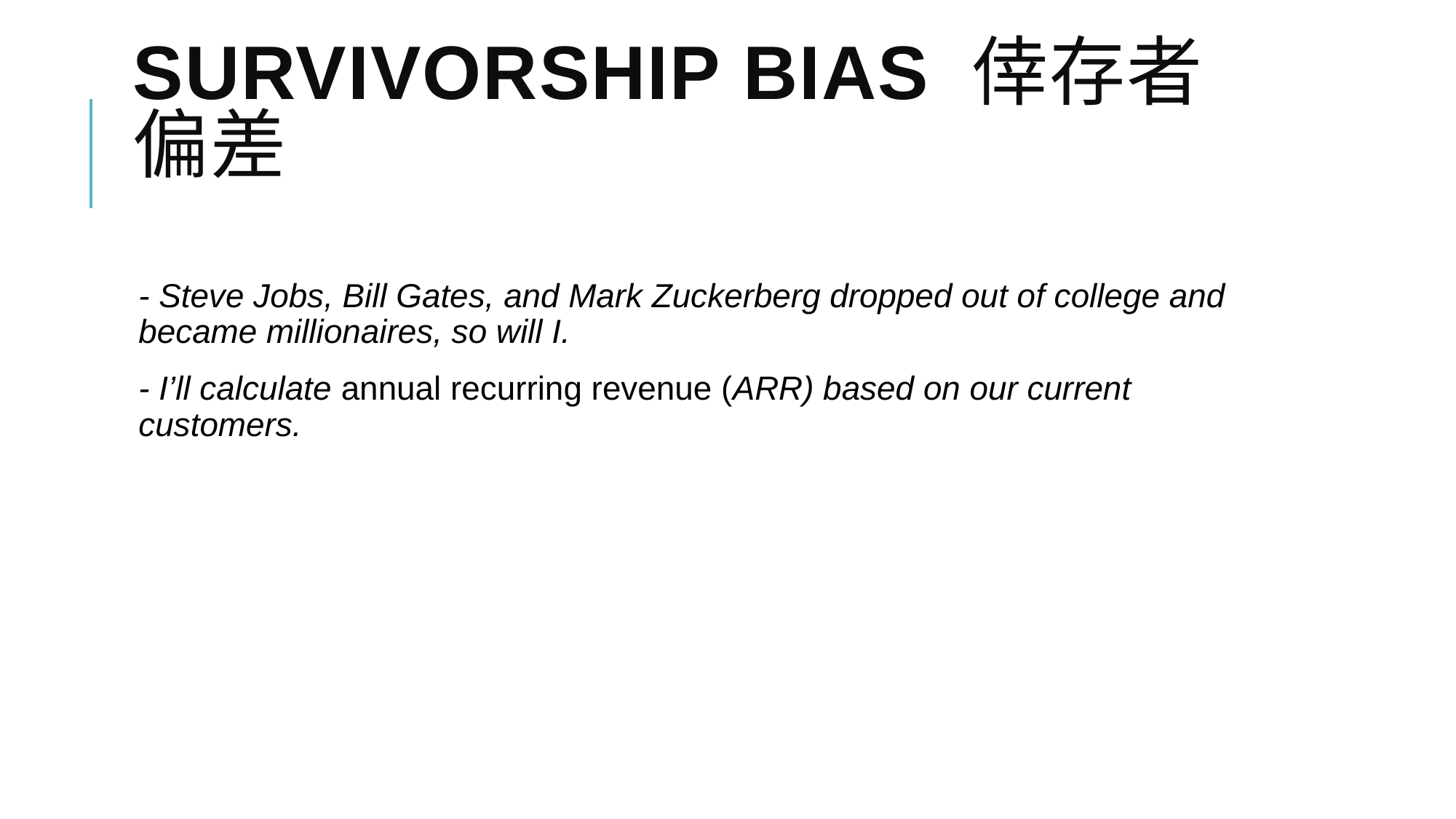

# Survivorship bias 倖存者偏差
- Steve Jobs, Bill Gates, and Mark Zuckerberg dropped out of college and became millionaires, so will I.
- I’ll calculate annual recurring revenue (ARR) based on our current customers.